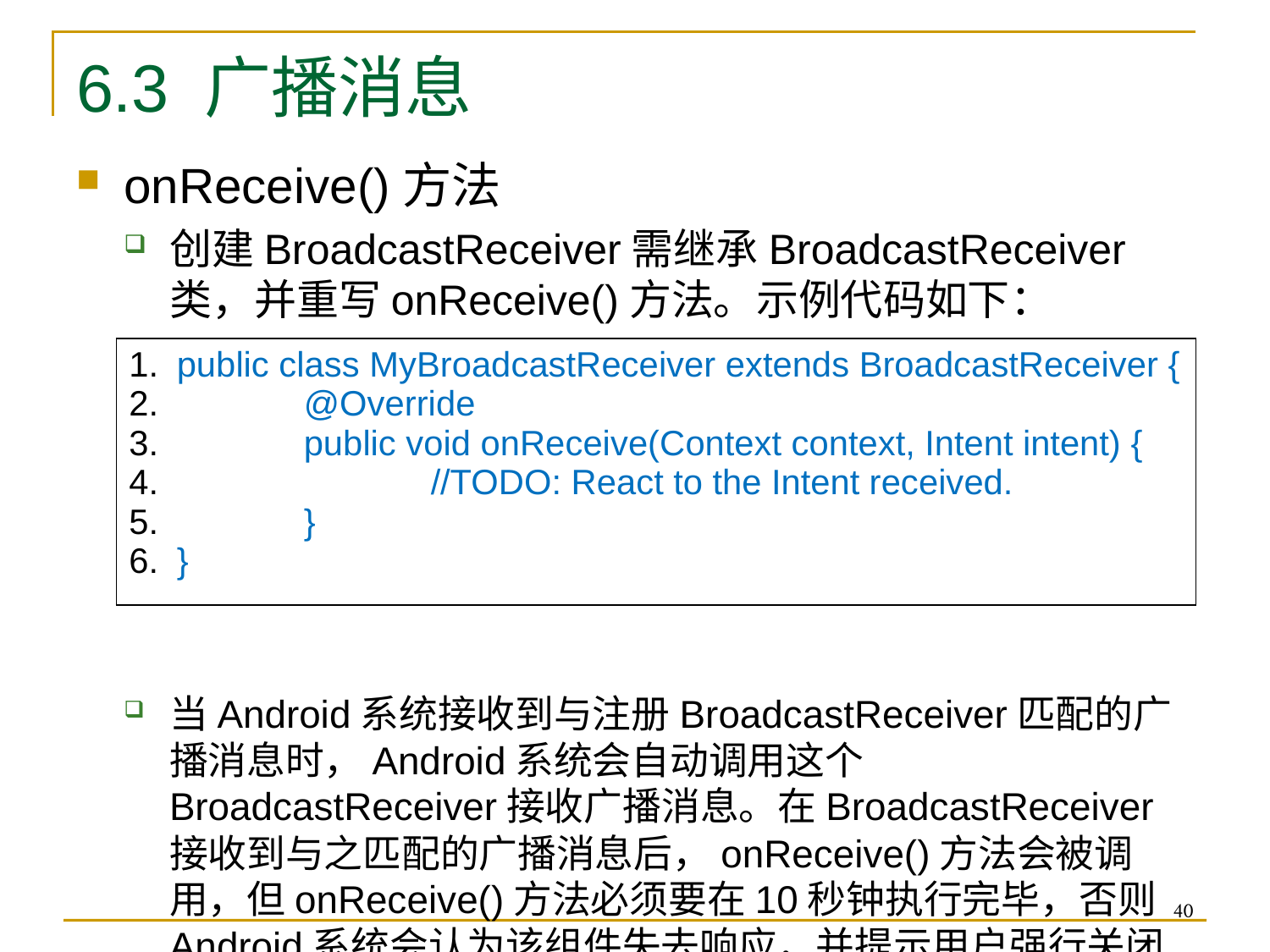

# 6.3 广播消息
onReceive()方法
创建BroadcastReceiver需继承BroadcastReceiver类，并重写onReceive()方法。示例代码如下：

当Android系统接收到与注册BroadcastReceiver匹配的广播消息时，Android系统会自动调用这个BroadcastReceiver接收广播消息。在BroadcastReceiver接收到与之匹配的广播消息后，onReceive()方法会被调用，但onReceive()方法必须要在10秒钟执行完毕，否则Android系统会认为该组件失去响应，并提示用户强行关闭该组件。
| public class MyBroadcastReceiver extends BroadcastReceiver { @Override public void onReceive(Context context, Intent intent) { //TODO: React to the Intent received. } } |
| --- |
40